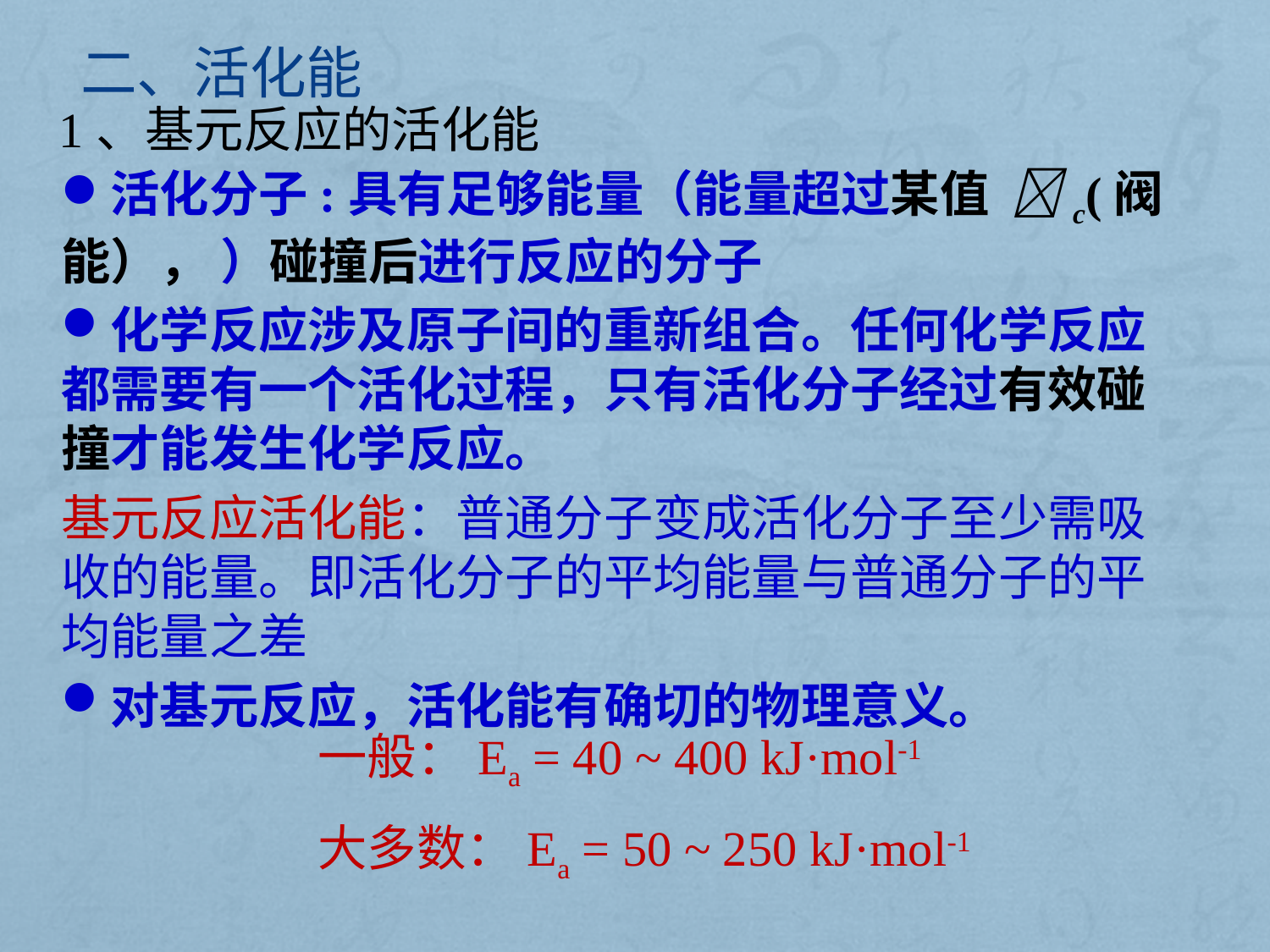

二、活化能
1、基元反应的活化能
活化分子:具有足够能量（能量超过某值  εc(阀 能）， ）碰撞后进行反应的分子
化学反应涉及原子间的重新组合。任何化学反应都需要有一个活化过程，只有活化分子经过有效碰撞才能发生化学反应。
基元反应活化能：普通分子变成活化分子至少需吸收的能量。即活化分子的平均能量与普通分子的平均能量之差
对基元反应，活化能有确切的物理意义。

一般：Ea = 40 ~ 400 kJ·mol-1
大多数：Ea = 50 ~ 250 kJ·mol-1